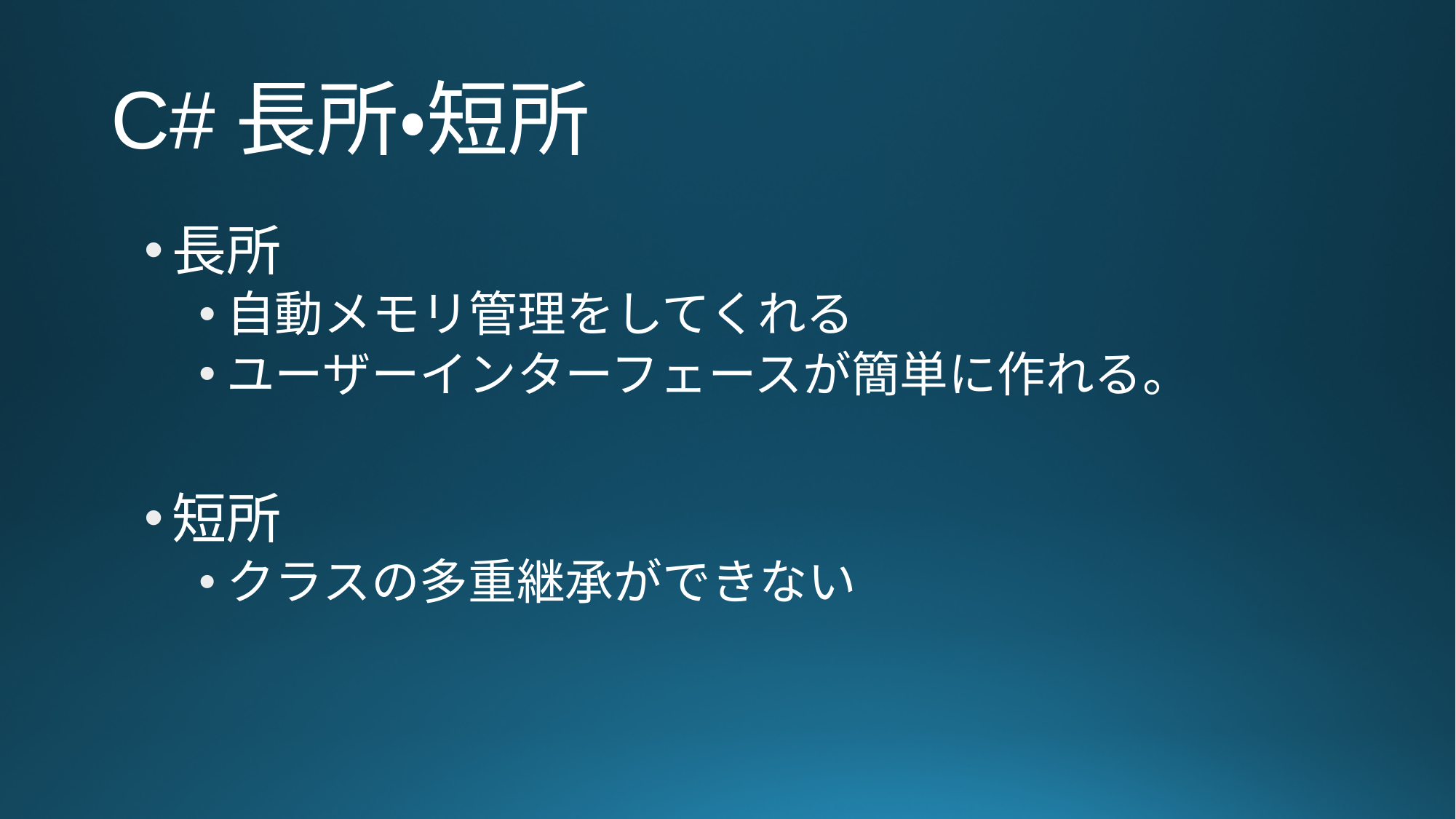

# C#長所・短所
長所
自動メモリ管理をしてくれる
ユーザーインターフェースが簡単に作れる。

短所
クラスの多重継承ができない